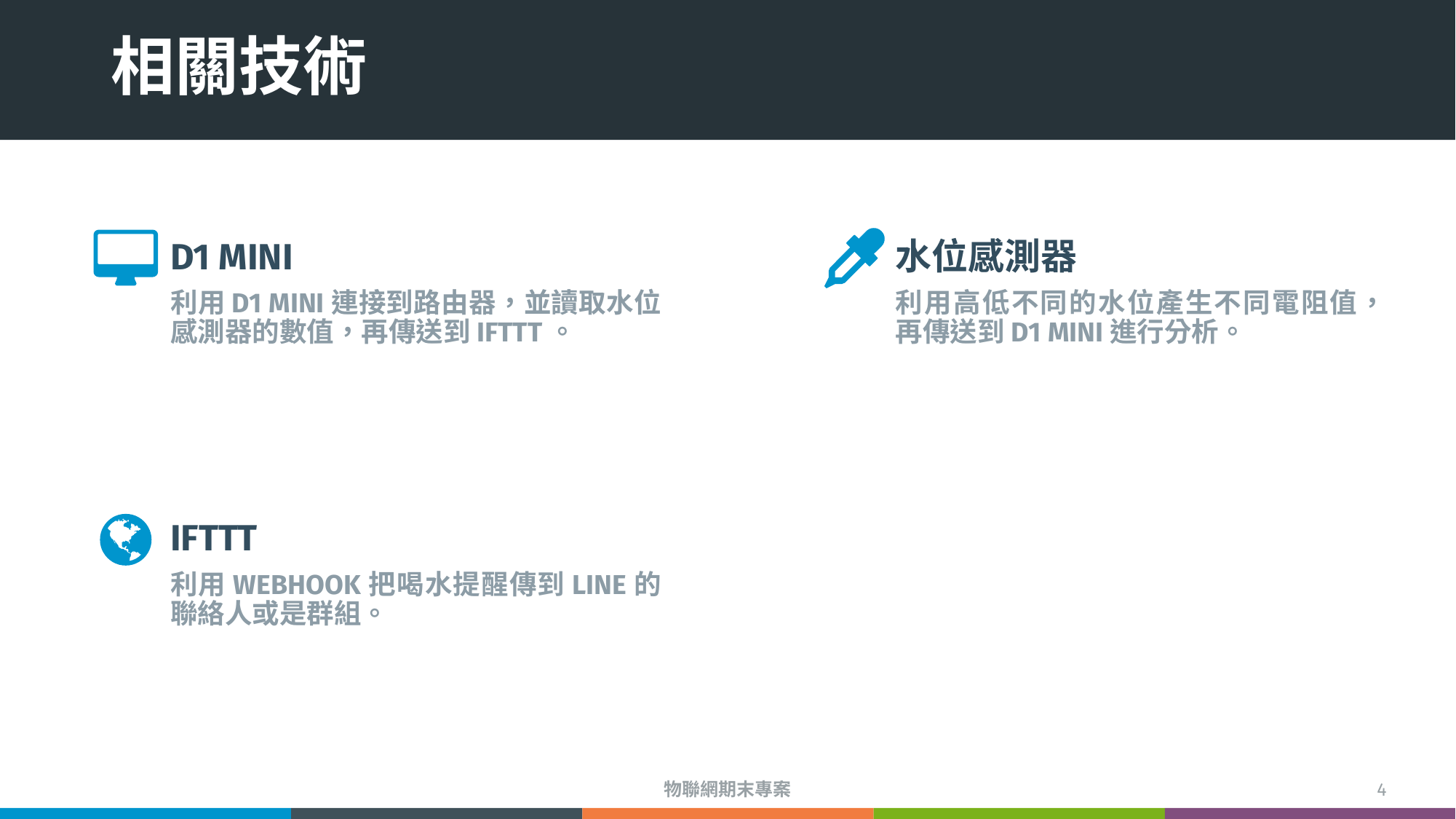

# 相關技術

D1 MINI
水位感測器
利用D1 MINI連接到路由器，並讀取水位感測器的數值，再傳送到IFTTT。
利用高低不同的水位產生不同電阻值，再傳送到D1 MINI進行分析。
IFTTT

利用WEBHOOK把喝水提醒傳到LINE的聯絡人或是群組。
物聯網期末專案
4